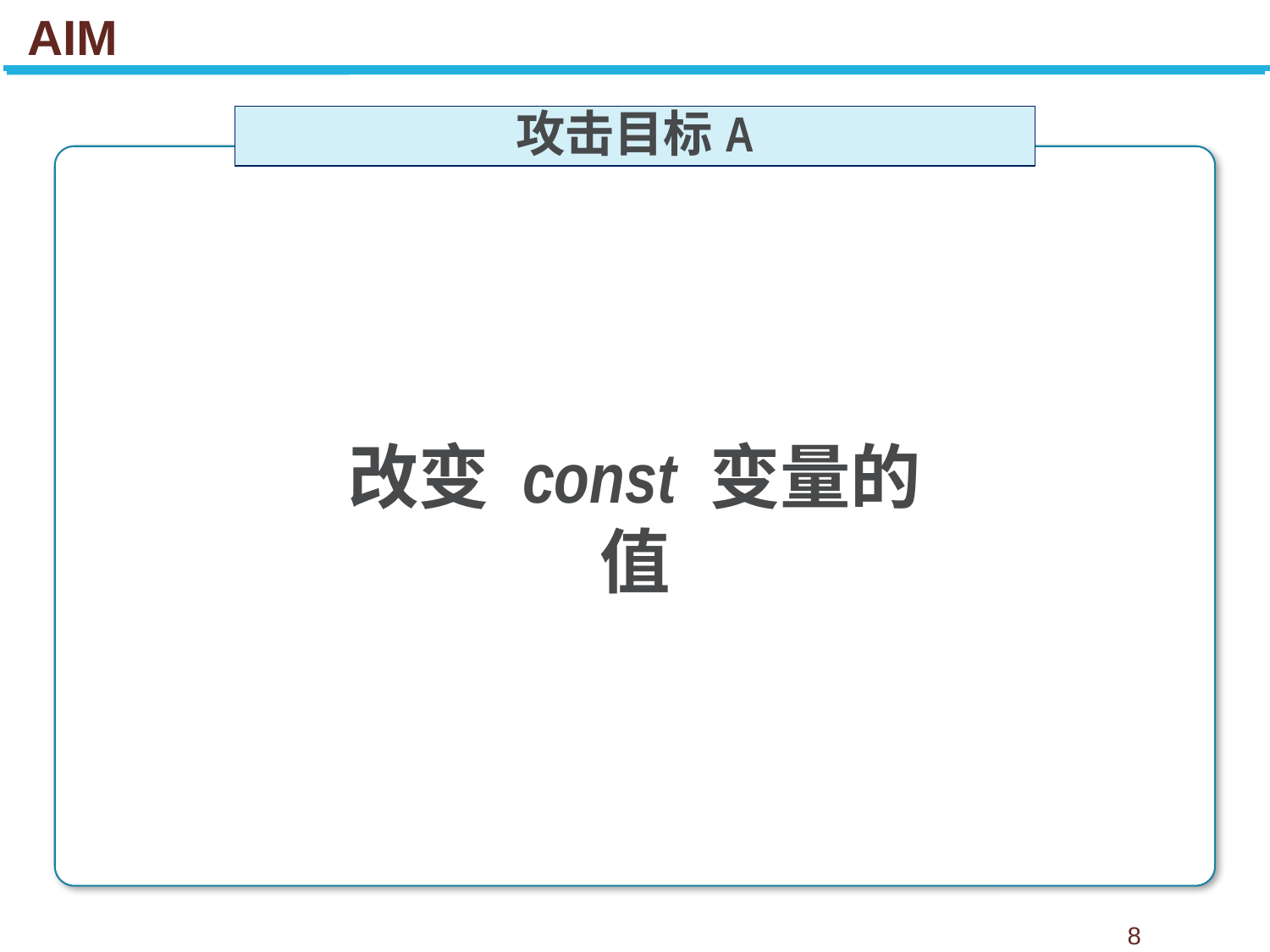

# AIM
攻击目标A
改变 const 变量的值
8